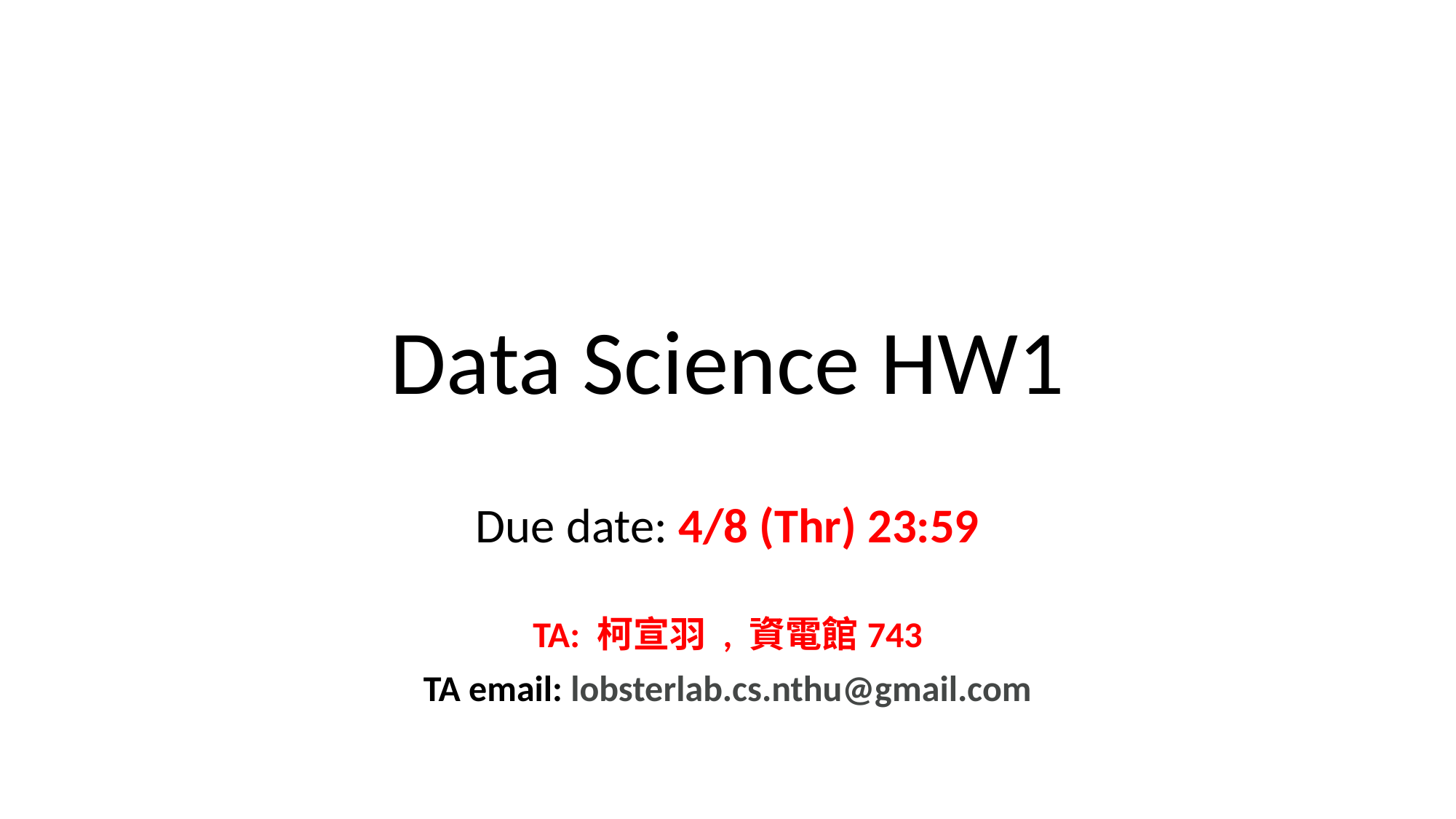

# Data Science HW1
Due date: 4/8 (Thr) 23:59
TA: 柯宣羽 , 資電館743
TA email: lobsterlab.cs.nthu@gmail.com